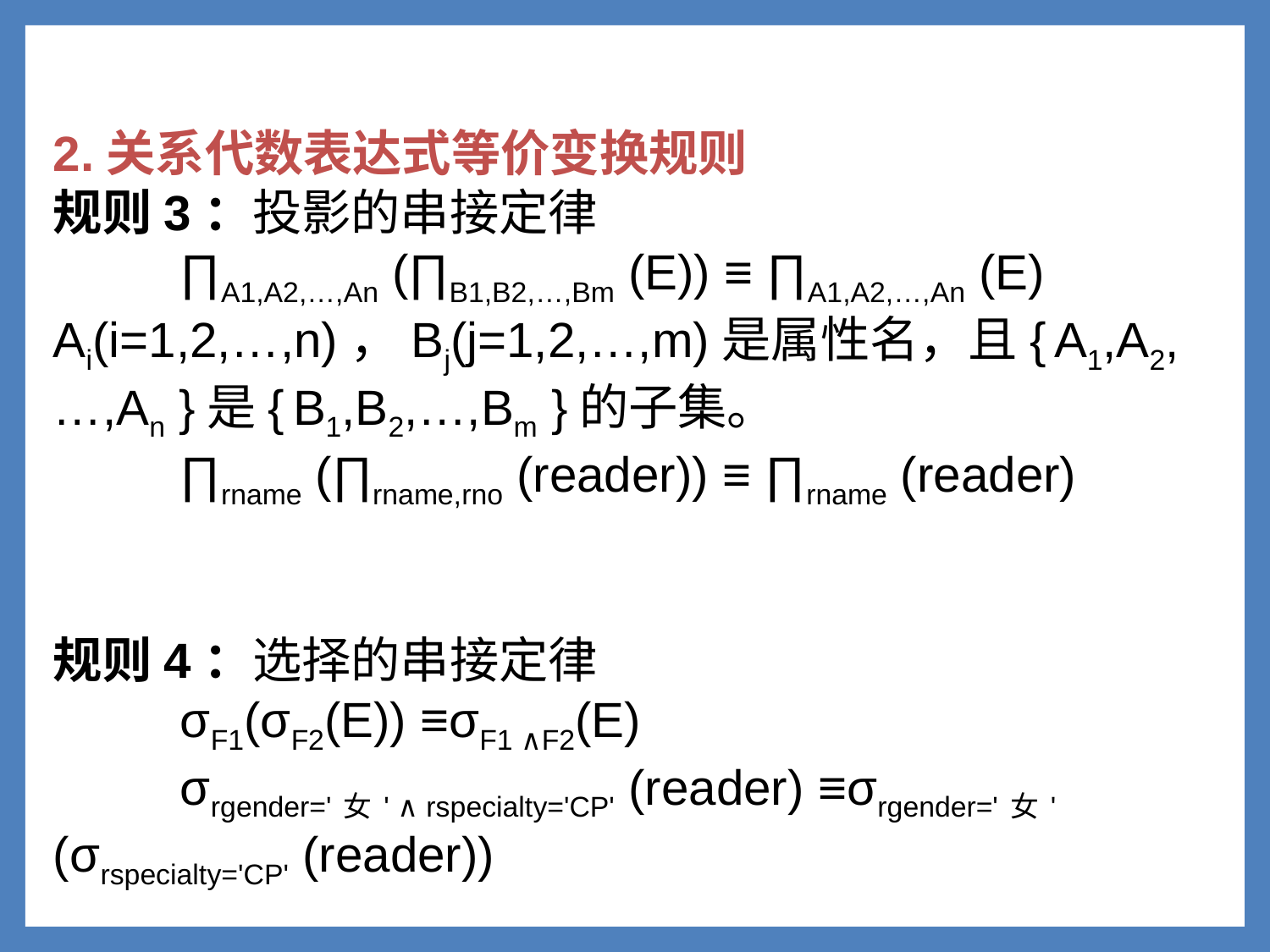

2.关系代数表达式等价变换规则
规则3：投影的串接定律
	∏A1,A2,…,An (∏B1,B2,…,Bm (E)) ≡ ∏A1,A2,…,An (E)
Ai(i=1,2,…,n)，Bj(j=1,2,…,m)是属性名，且{ A1,A2,…,An }是{ B1,B2,…,Bm }的子集。
	∏rname (∏rname,rno (reader)) ≡ ∏rname (reader)

规则4：选择的串接定律
	σF1(σF2(E)) ≡σF1 ∧F2(E)
	σrgender='女' ∧ rspecialty='CP' (reader) ≡σrgender='女' (σrspecialty='CP' (reader))

1